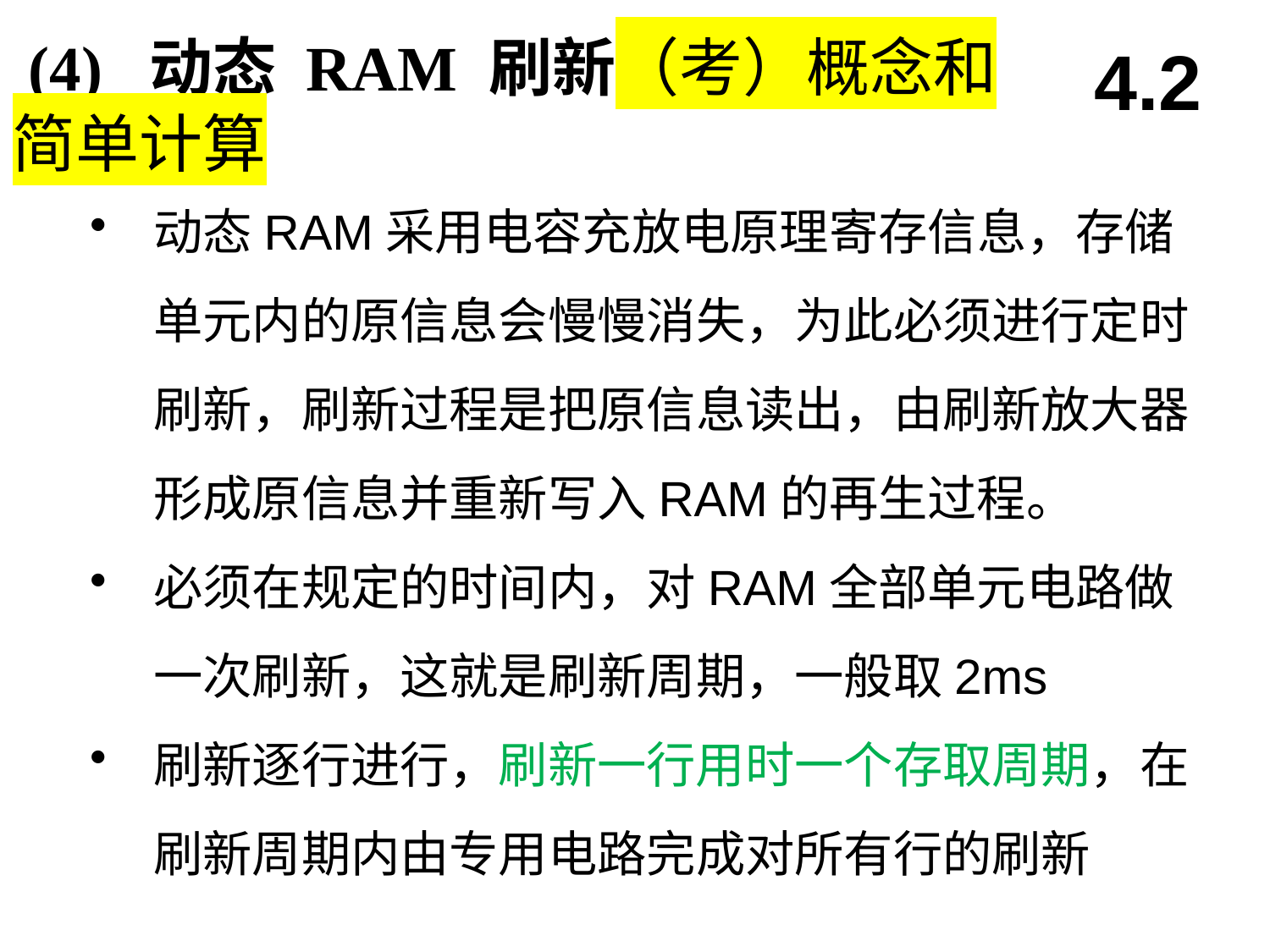

(4)  动态 RAM 刷新（考）概念和简单计算
4.2
动态RAM采用电容充放电原理寄存信息，存储单元内的原信息会慢慢消失，为此必须进行定时刷新，刷新过程是把原信息读出，由刷新放大器形成原信息并重新写入RAM的再生过程。
必须在规定的时间内，对RAM全部单元电路做一次刷新，这就是刷新周期，一般取2ms
刷新逐行进行，刷新一行用时一个存取周期，在刷新周期内由专用电路完成对所有行的刷新